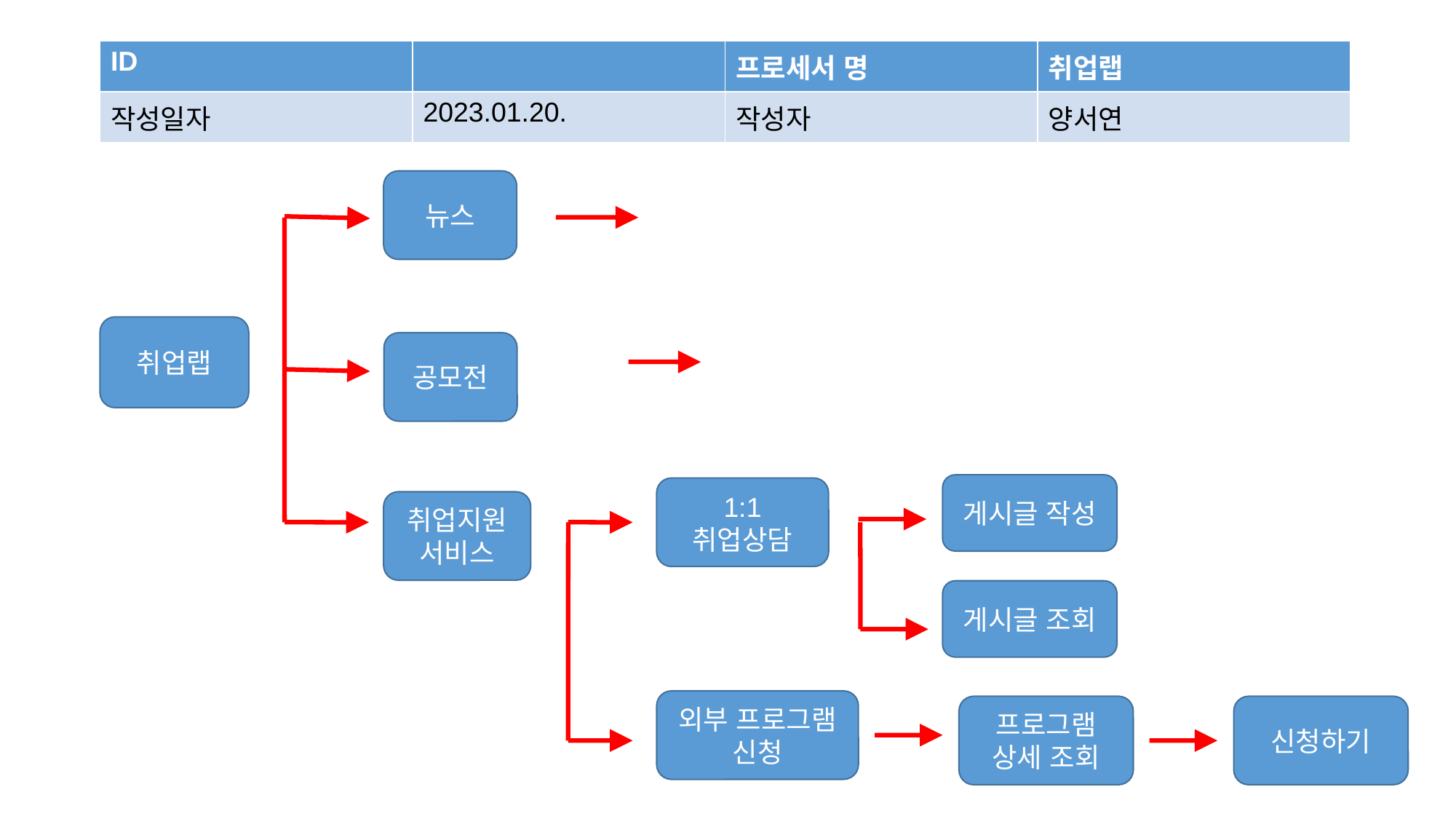

| ID |  | 프로세서 명 | 취업랩 |
| --- | --- | --- | --- |
| 작성일자 | 2023.01.20. | 작성자 | 양서연 |
뉴스
취업랩
공모전
게시글 작성
1:1 취업상담
취업지원서비스
게시글 조회
외부 프로그램 신청
프로그램 상세 조회
신청하기